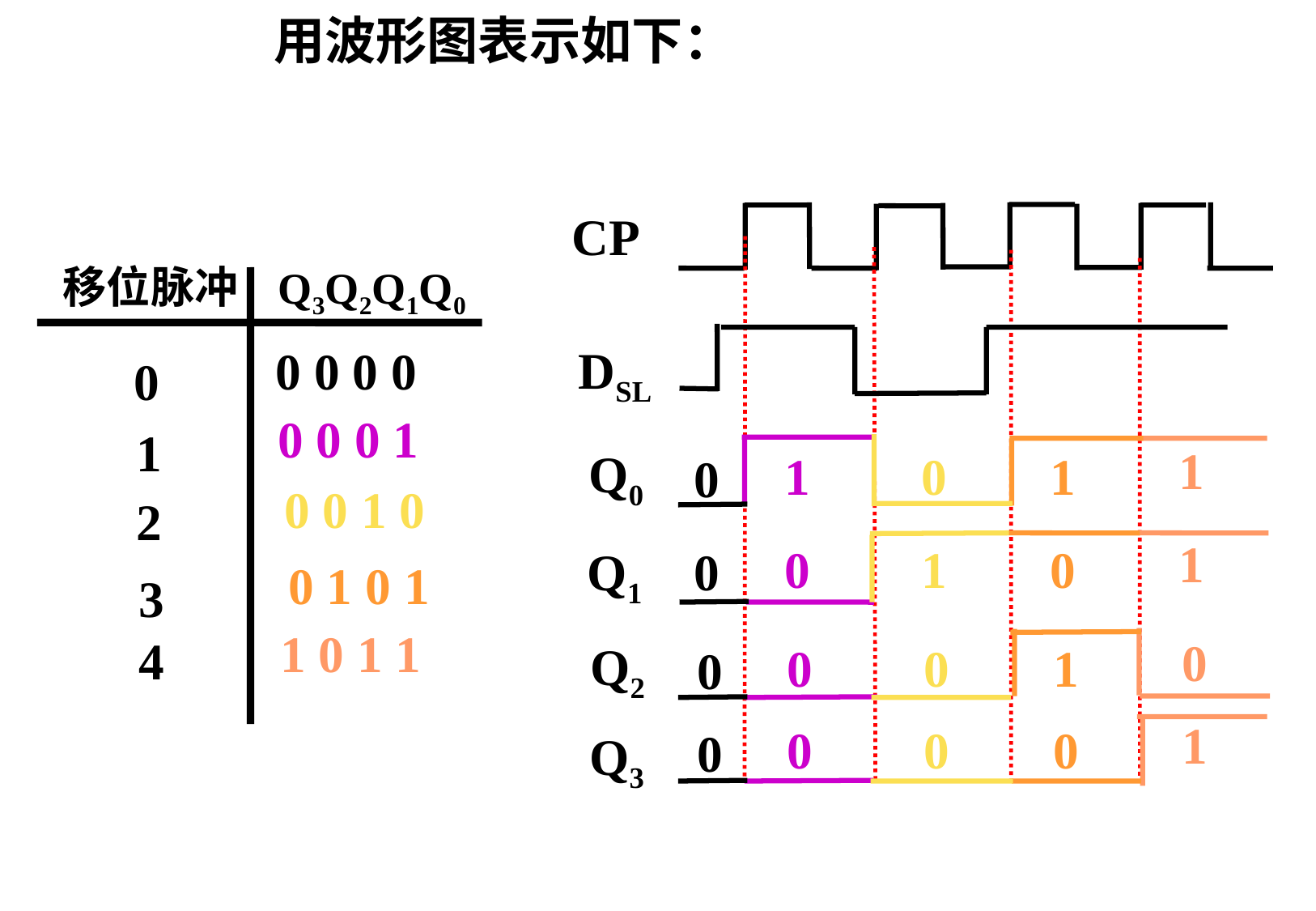

用波形图表示如下：
CP

移位脉冲
Q3Q2Q1Q0

0
1
2
3
4

DSL

0 0 0 0
0 0 0 1
0 0 1 0
0 1 0 1
1 0 1 1
1
1
0
1

Q0
Q1
Q2
Q3

1
0
0
0
0
1
0
0
1
0
1
0

0
0
0
0